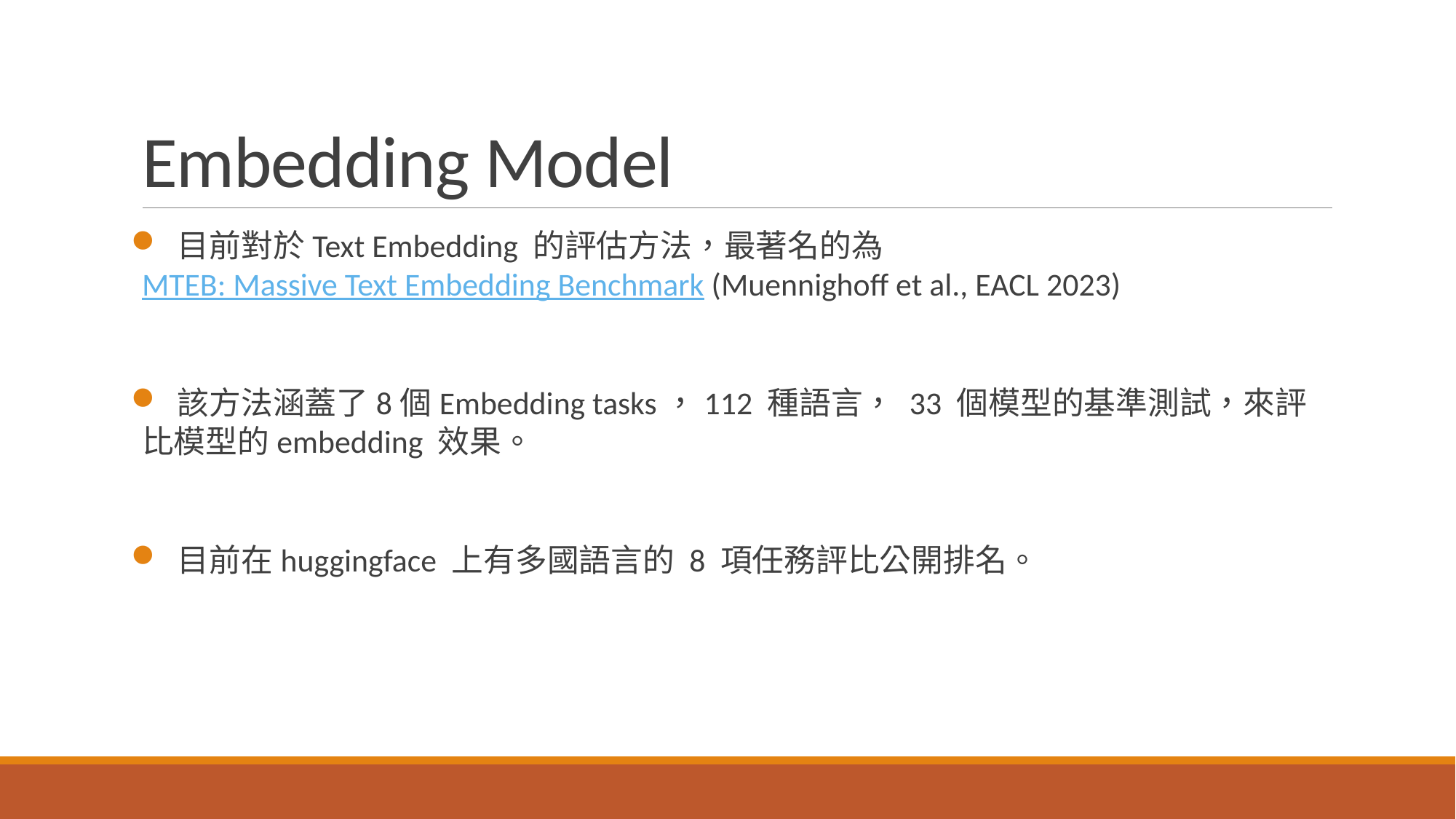

# Embedding Model
 目前對於Text Embedding 的評估方法，最著名的為 MTEB: Massive Text Embedding Benchmark (Muennighoff et al., EACL 2023)

 該方法涵蓋了8個Embedding tasks，112 種語言， 33 個模型的基準測試，來評比模型的embedding 效果。

 目前在huggingface 上有多國語言的 8 項任務評比公開排名。